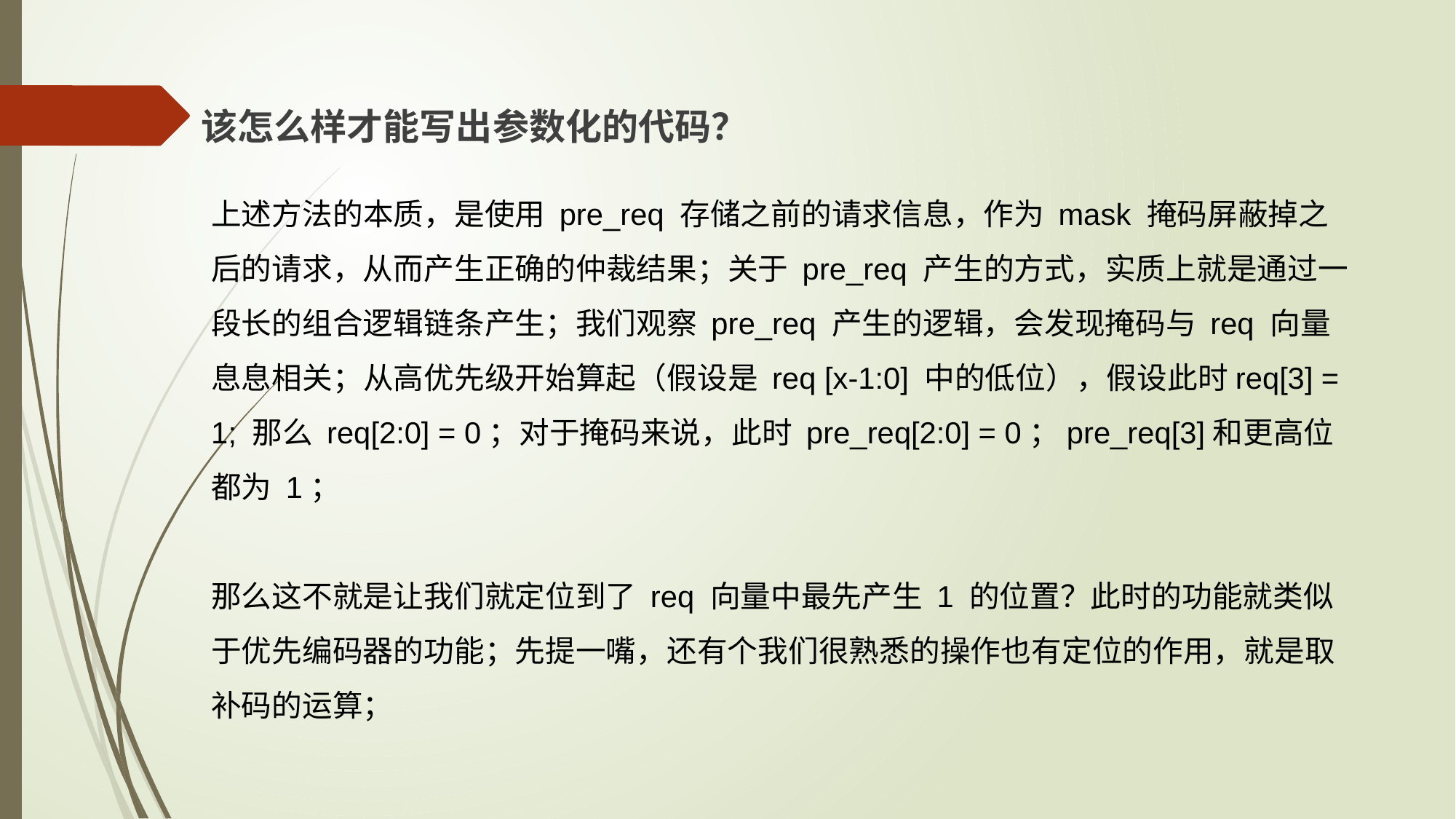

该怎么样才能写出参数化的代码？
上述方法的本质，是使用 pre_req 存储之前的请求信息，作为 mask 掩码屏蔽掉之后的请求，从而产生正确的仲裁结果；关于 pre_req 产生的方式，实质上就是通过一段长的组合逻辑链条产生；我们观察 pre_req 产生的逻辑，会发现掩码与 req 向量息息相关；从高优先级开始算起（假设是 req [x-1:0] 中的低位），假设此时req[3] = 1; 那么 req[2:0] = 0；对于掩码来说，此时 pre_req[2:0] = 0；pre_req[3]和更高位都为 1；

那么这不就是让我们就定位到了 req 向量中最先产生 1 的位置？此时的功能就类似于优先编码器的功能；先提一嘴，还有个我们很熟悉的操作也有定位的作用，就是取补码的运算；